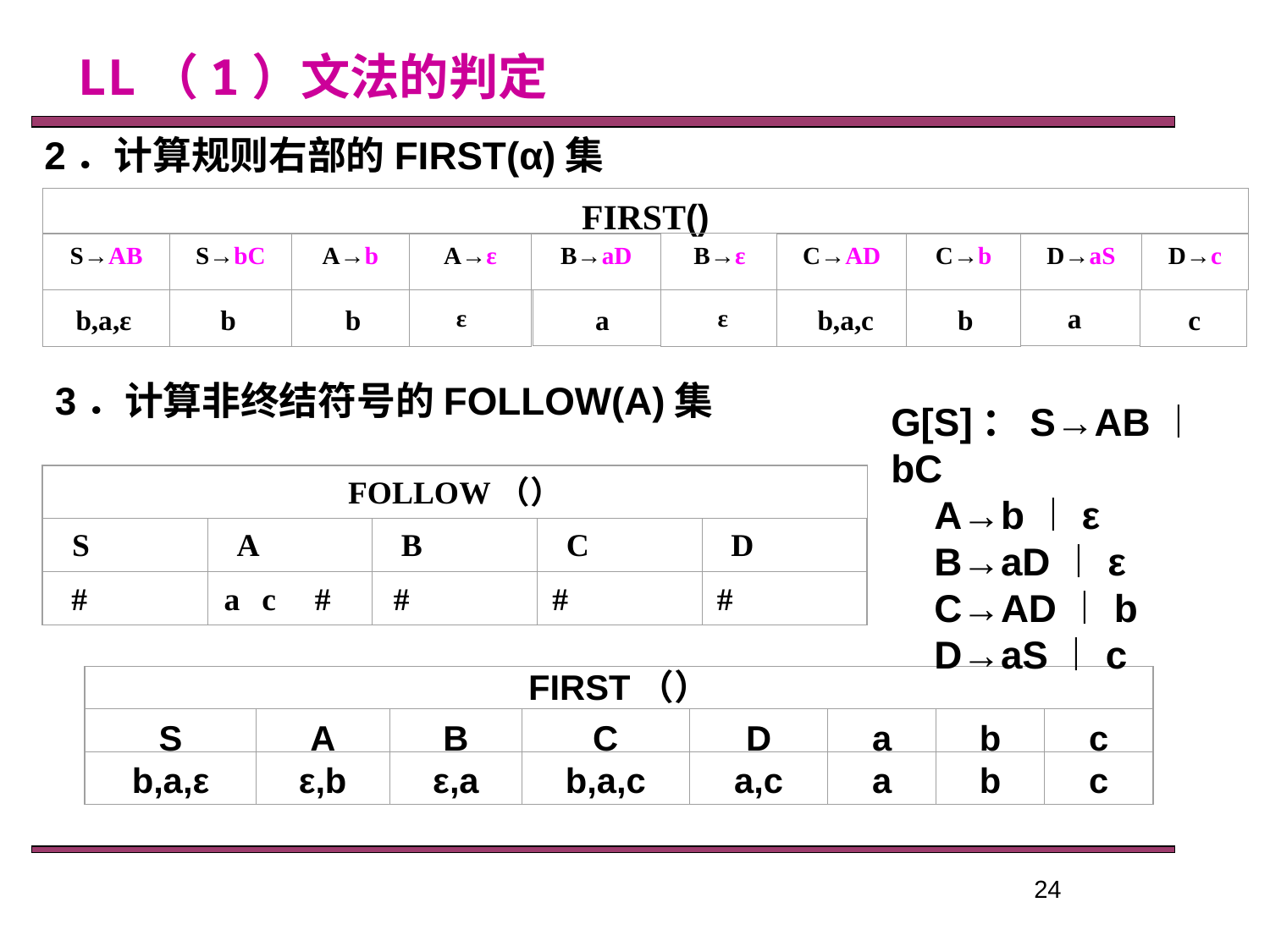

LL（1）文法的判定
2．计算规则右部的FIRST(α)集

FIRST()

S→AB

S→bC

A→b

A→ε

B→aD

B→ε

C→AD

C→b

D→aS

D→c

a

b

b,a,ε

b

b

ε
a

ε

b,a,c

c

3．计算非终结符号的FOLLOW(A)集
G[S]：S→AB︱bC
    A→b︱ε
    B→aD︱ε
    C→AD︱b
    D→aS︱c

FOLLOW（）

S

A

B

C

D

#

a
c
#

#

#

#

FIRST（）

S

A

B

C

D

a

b

c

b,a,ε

ε,b

ε,a

b,a,c

a,c

a

b

c

24